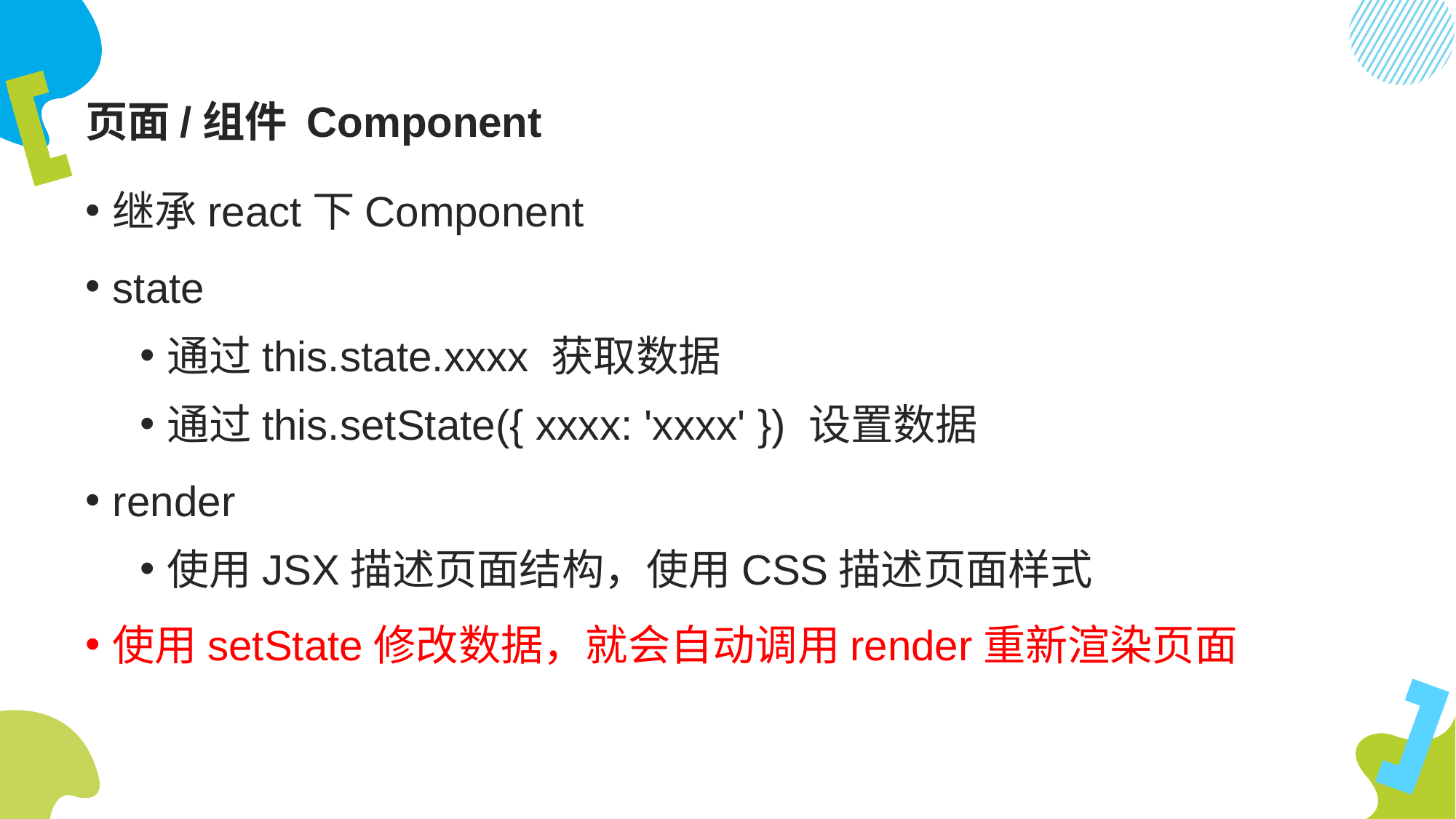

# 页面/组件 Component
继承react下Component
state
通过this.state.xxxx 获取数据
通过this.setState({ xxxx: 'xxxx' }) 设置数据
render
使用JSX描述页面结构，使用CSS描述页面样式
使用setState修改数据，就会自动调用render重新渲染页面